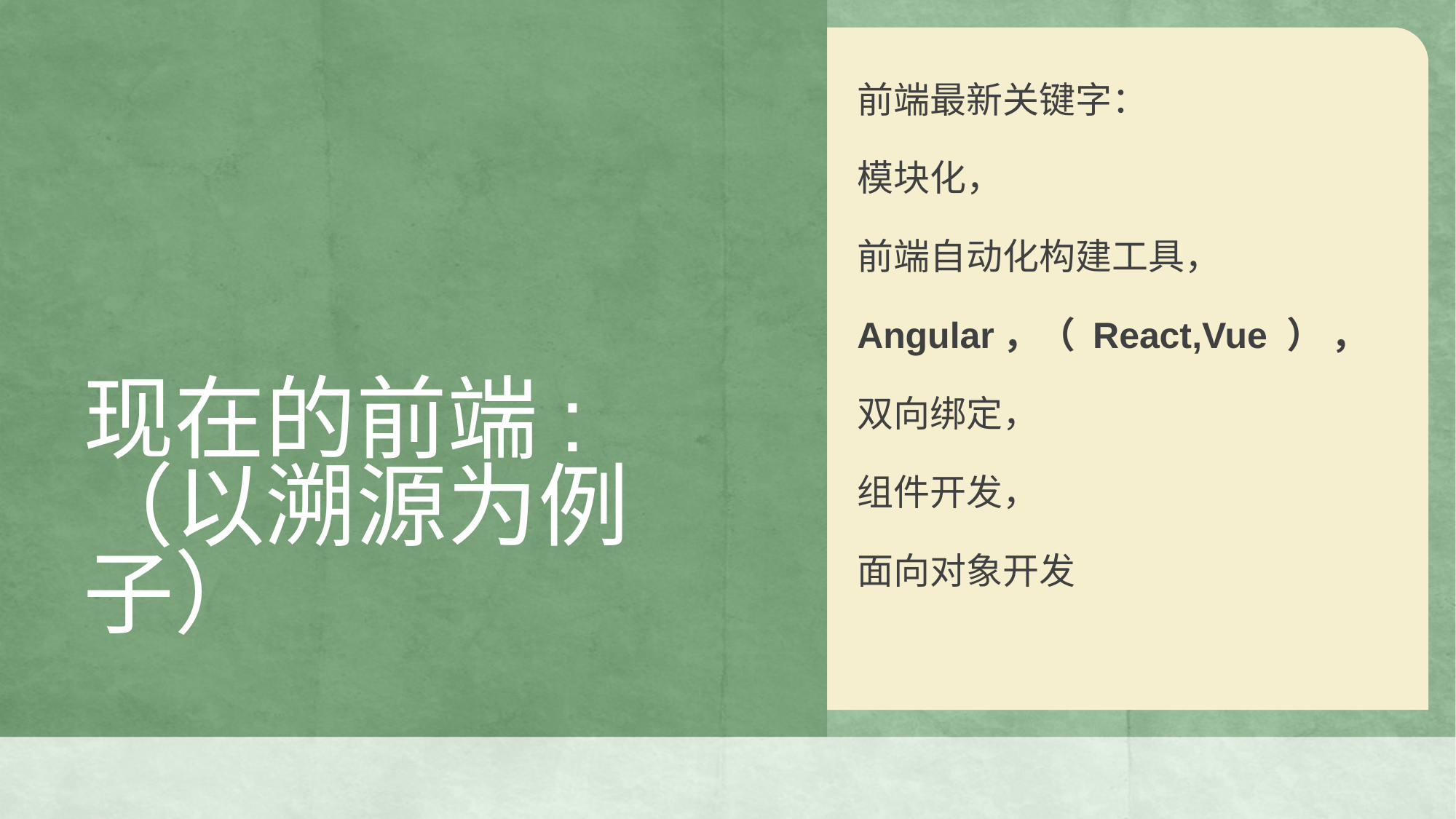

前端最新关键字：

模块化，

前端自动化构建工具，

Angular，（ React,Vue ） ，

双向绑定，

组件开发，

面向对象开发

# 现在的前端: （以溯源为例子）